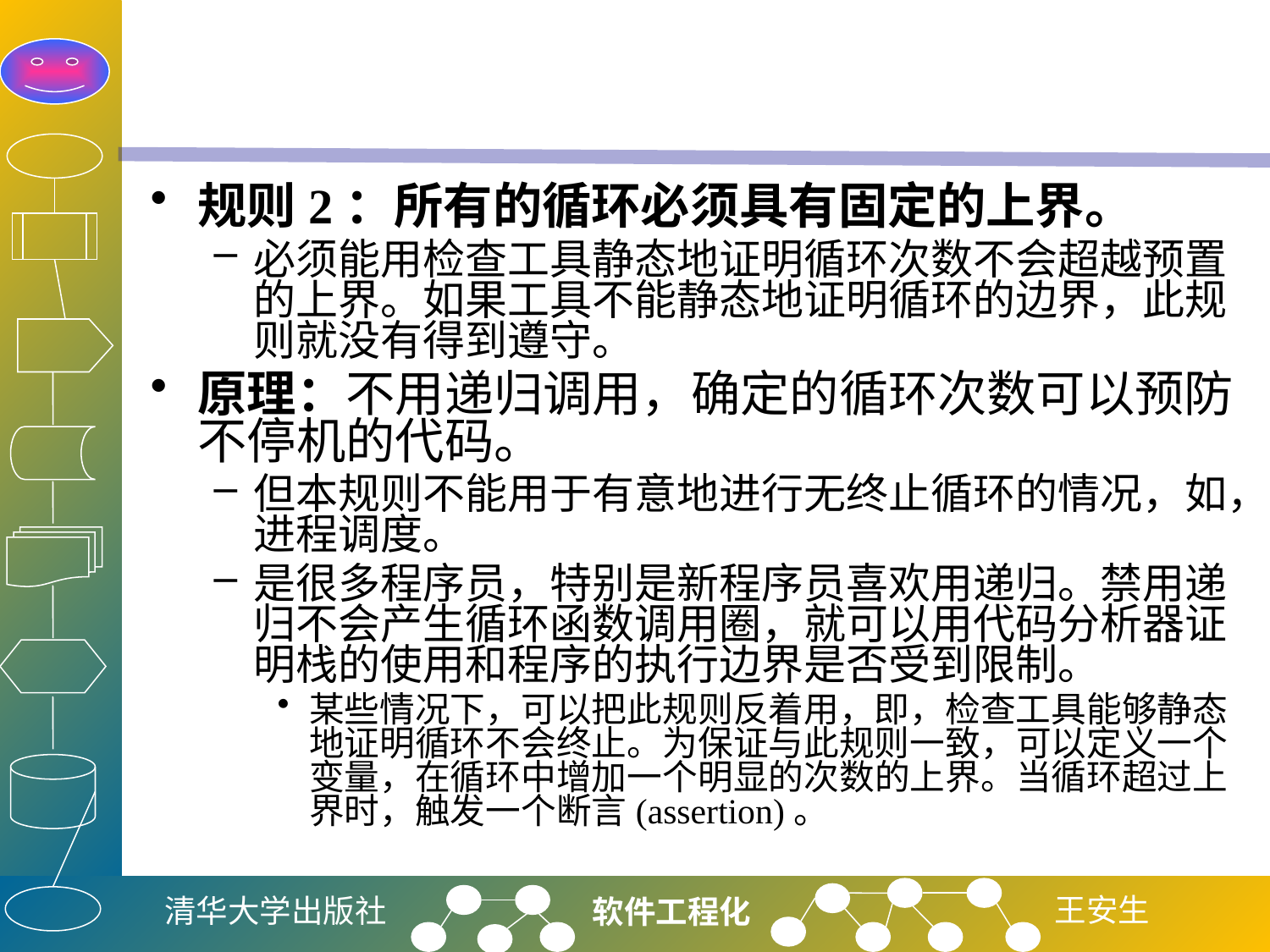

#
规则2：所有的循环必须具有固定的上界。
必须能用检查工具静态地证明循环次数不会超越预置的上界。如果工具不能静态地证明循环的边界，此规则就没有得到遵守。
原理：不用递归调用，确定的循环次数可以预防不停机的代码。
但本规则不能用于有意地进行无终止循环的情况，如，进程调度。
是很多程序员，特别是新程序员喜欢用递归。禁用递归不会产生循环函数调用圈，就可以用代码分析器证明栈的使用和程序的执行边界是否受到限制。
某些情况下，可以把此规则反着用，即，检查工具能够静态地证明循环不会终止。为保证与此规则一致，可以定义一个变量，在循环中增加一个明显的次数的上界。当循环超过上界时，触发一个断言(assertion)。